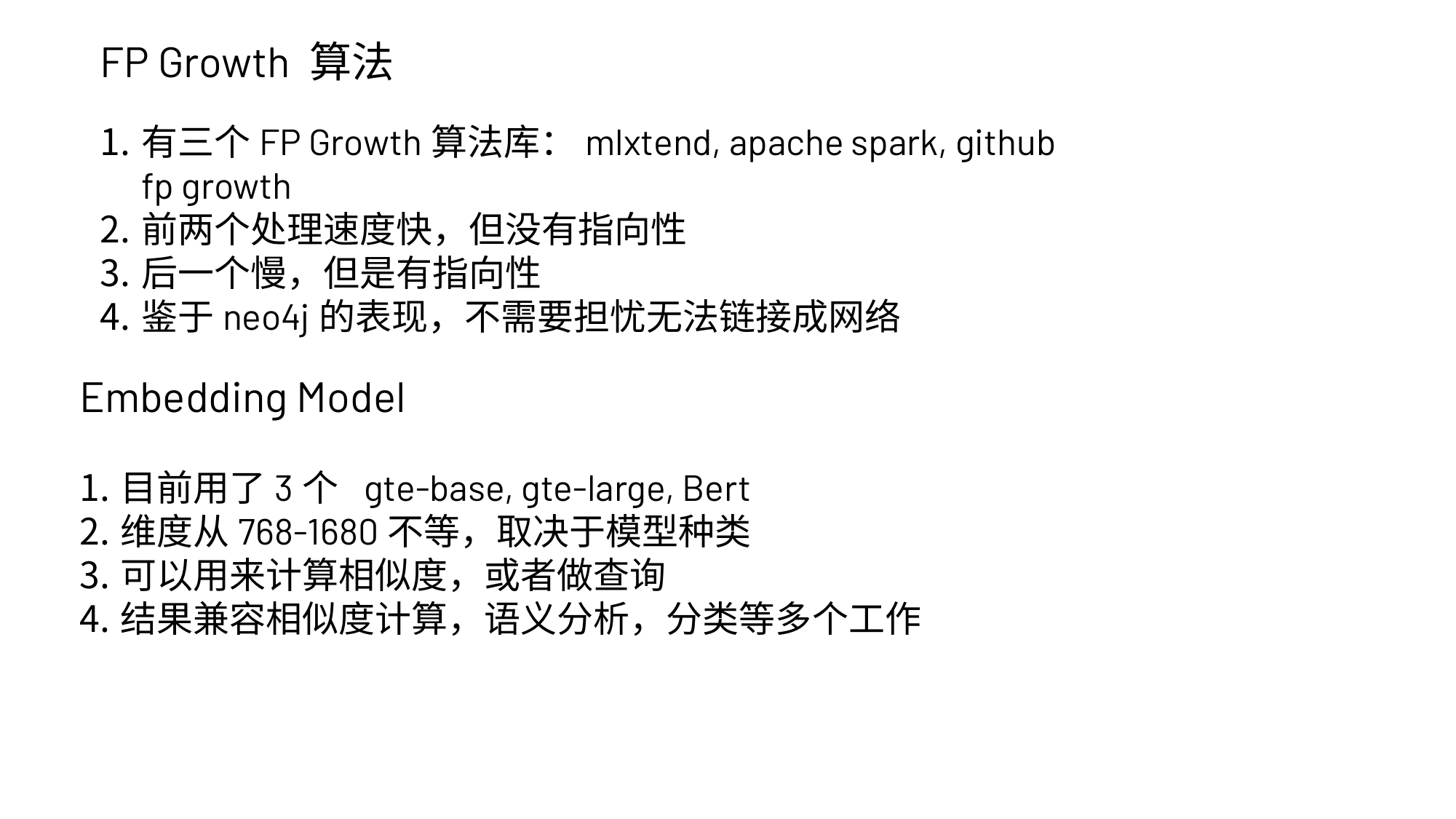

FP Growth 算法

有三个FP Growth算法库：mlxtend, apache spark, github fp growth
前两个处理速度快，但没有指向性
后一个慢，但是有指向性
鉴于neo4j的表现，不需要担忧无法链接成网络
Embedding Model

目前用了3个  gte-base, gte-large, Bert
维度从768-1680不等，取决于模型种类
可以用来计算相似度，或者做查询
结果兼容相似度计算，语义分析，分类等多个工作